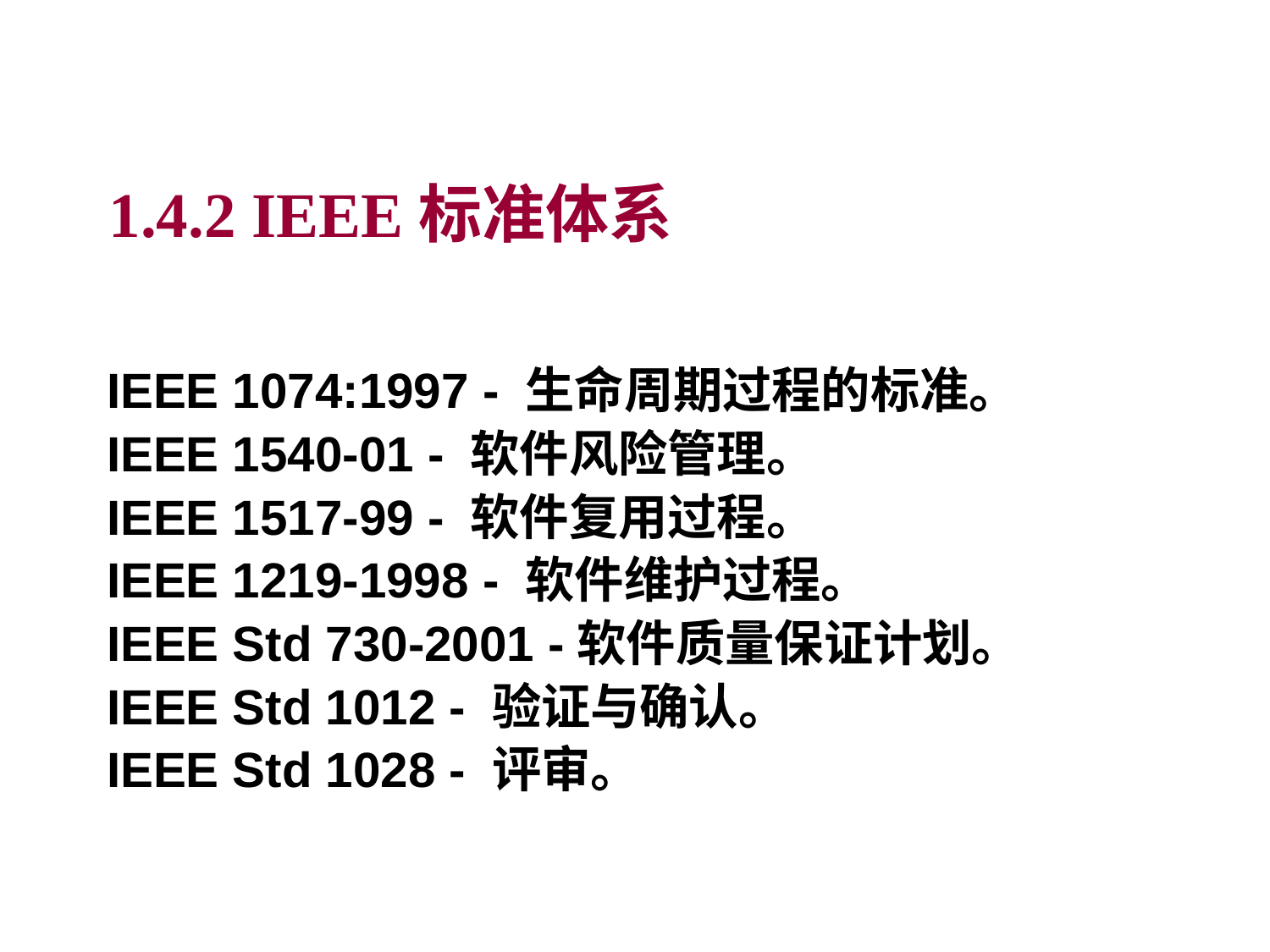

1.4.2 IEEE标准体系
IEEE 1074:1997 - 生命周期过程的标准。
IEEE 1540-01 - 软件风险管理。
IEEE 1517-99 - 软件复用过程。
IEEE 1219-1998 - 软件维护过程。
IEEE Std 730-2001 -软件质量保证计划。
IEEE Std 1012 - 验证与确认。
IEEE Std 1028 - 评审。